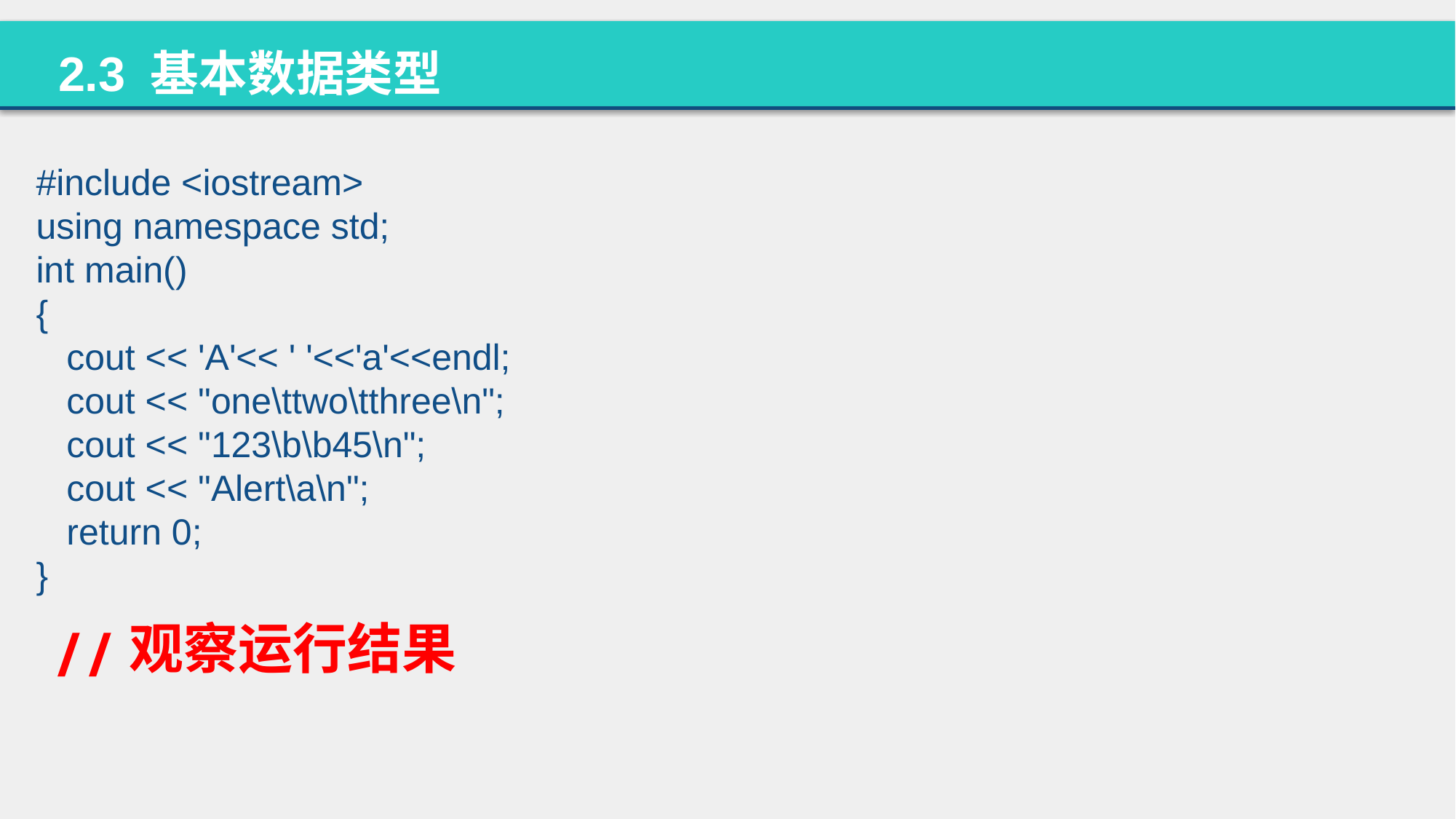

2.3 基本数据类型
#include <iostream>
using namespace std;
int main()
{
   cout << 'A'<< ' '<<'a'<<endl;
   cout << "one\ttwo\tthree\n";
   cout << "123\b\b45\n";
   cout << "Alert\a\n";
   return 0;
}
//观察运行结果